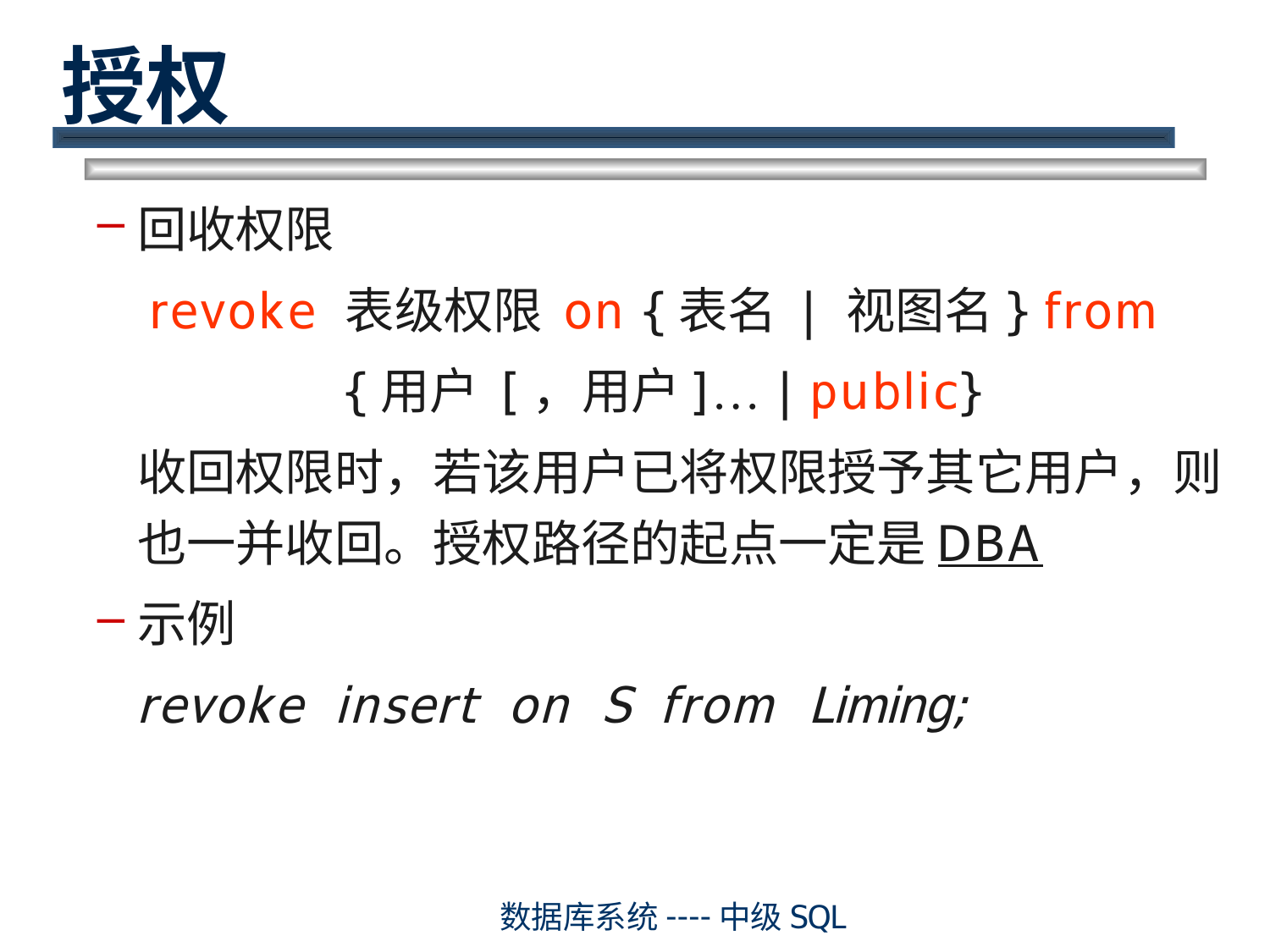

# 授权
回收权限
revoke 表级权限 on {表名 | 视图名} from
{用户 [，用户]… | public}
	收回权限时，若该用户已将权限授予其它用户，则也一并收回。授权路径的起点一定是DBA
示例
	revoke  insert  on  S  from  Liming;
数据库系统----中级SQL